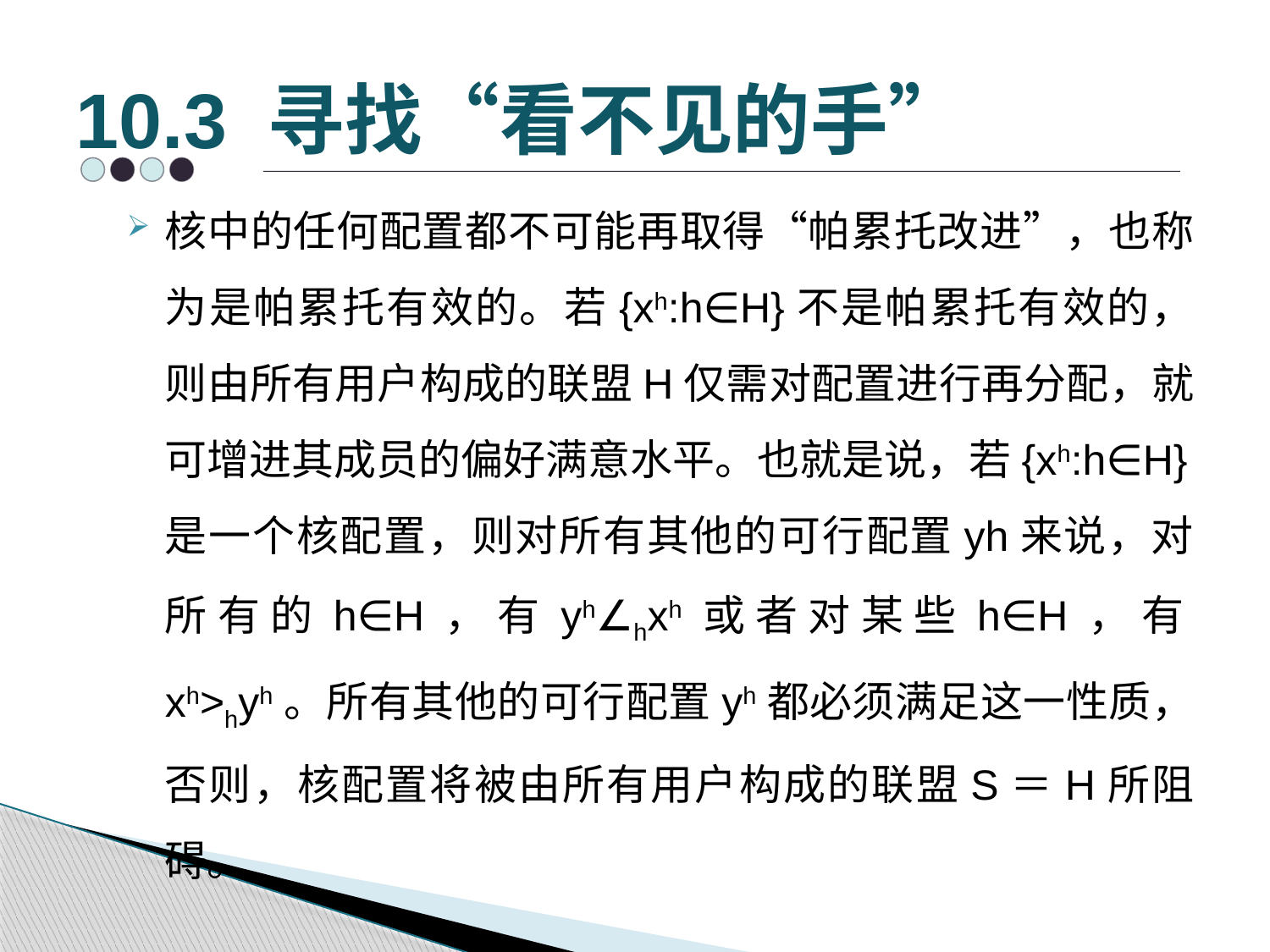

# 10.3 寻找“看不见的手”

核中的任何配置都不可能再取得“帕累托改进”，也称为是帕累托有效的。若{xh:h∈H}不是帕累托有效的，则由所有用户构成的联盟H仅需对配置进行再分配，就可增进其成员的偏好满意水平。也就是说，若{xh:h∈H}是一个核配置，则对所有其他的可行配置yh来说，对所有的h∈H，有yh∠hxh或者对某些h∈H，有xh>hyh。所有其他的可行配置yh都必须满足这一性质，否则，核配置将被由所有用户构成的联盟S＝H所阻碍。